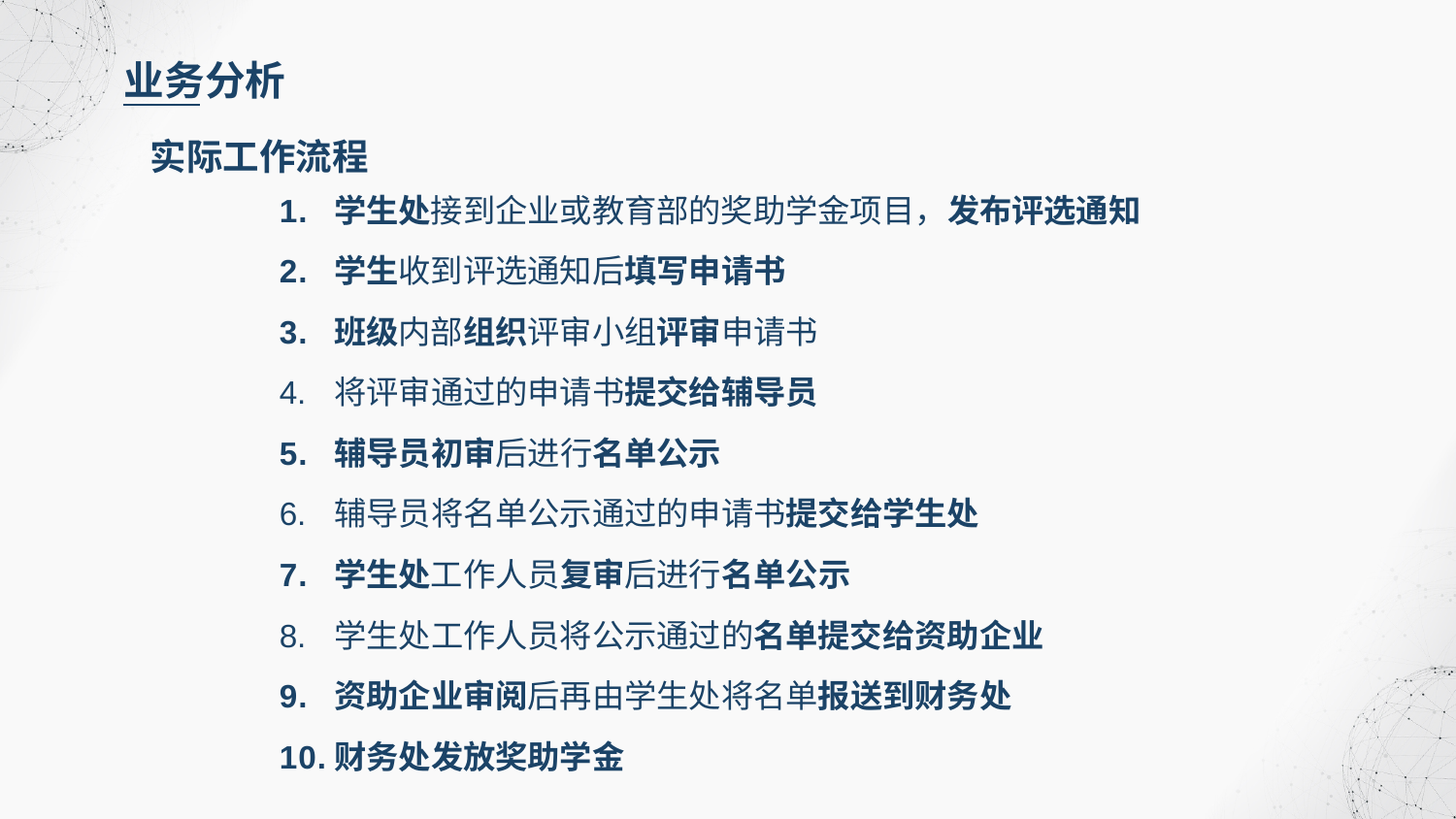

业务分析
实际工作流程
学生处接到企业或教育部的奖助学金项目，发布评选通知
学生收到评选通知后填写申请书
班级内部组织评审小组评审申请书
将评审通过的申请书提交给辅导员
辅导员初审后进行名单公示
辅导员将名单公示通过的申请书提交给学生处
学生处工作人员复审后进行名单公示
学生处工作人员将公示通过的名单提交给资助企业
资助企业审阅后再由学生处将名单报送到财务处
财务处发放奖助学金